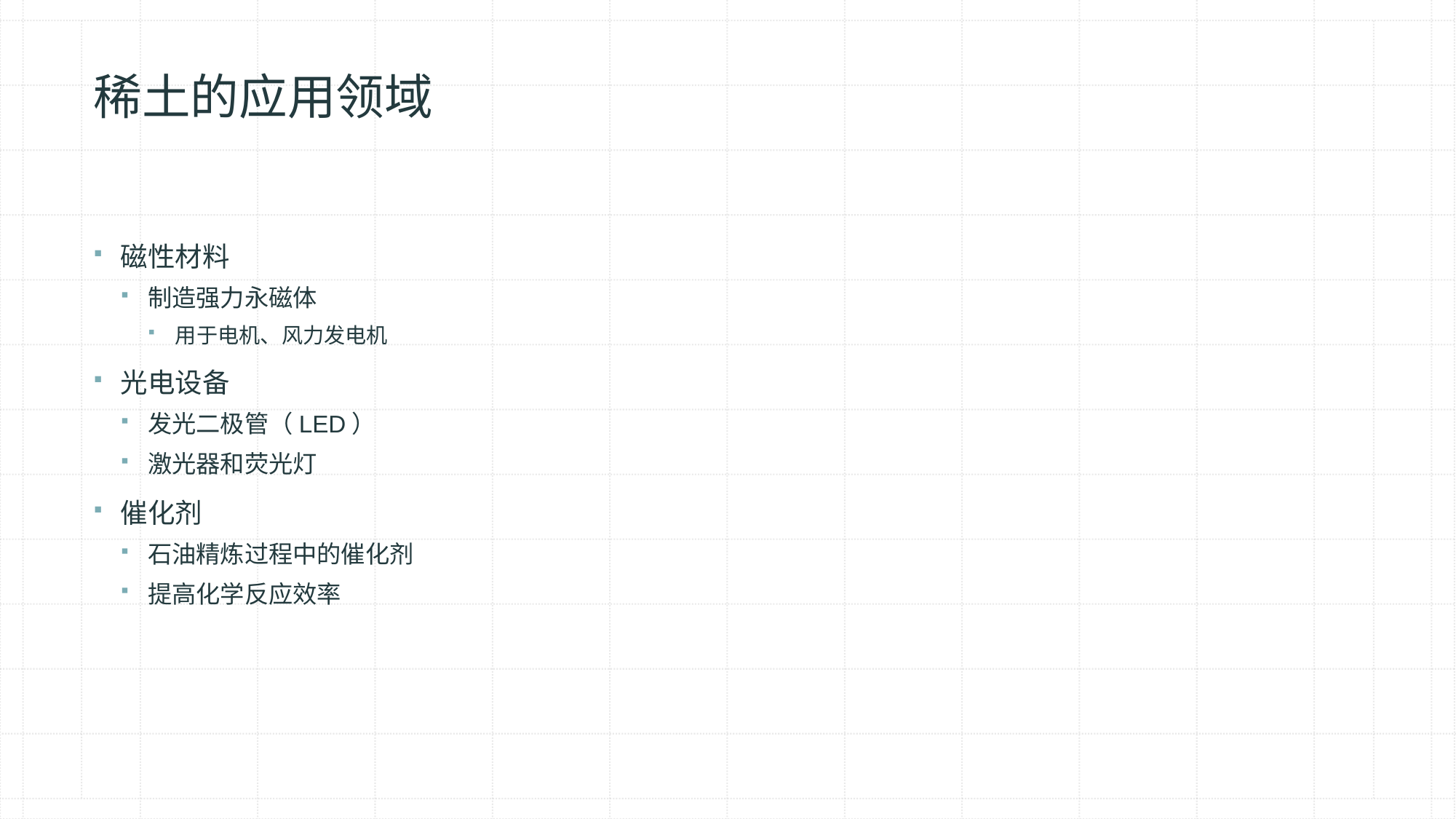

# 稀土的应用领域

磁性材料
制造强力永磁体
用于电机、风力发电机
光电设备
发光二极管（LED）
激光器和荧光灯
催化剂
石油精炼过程中的催化剂
提高化学反应效率